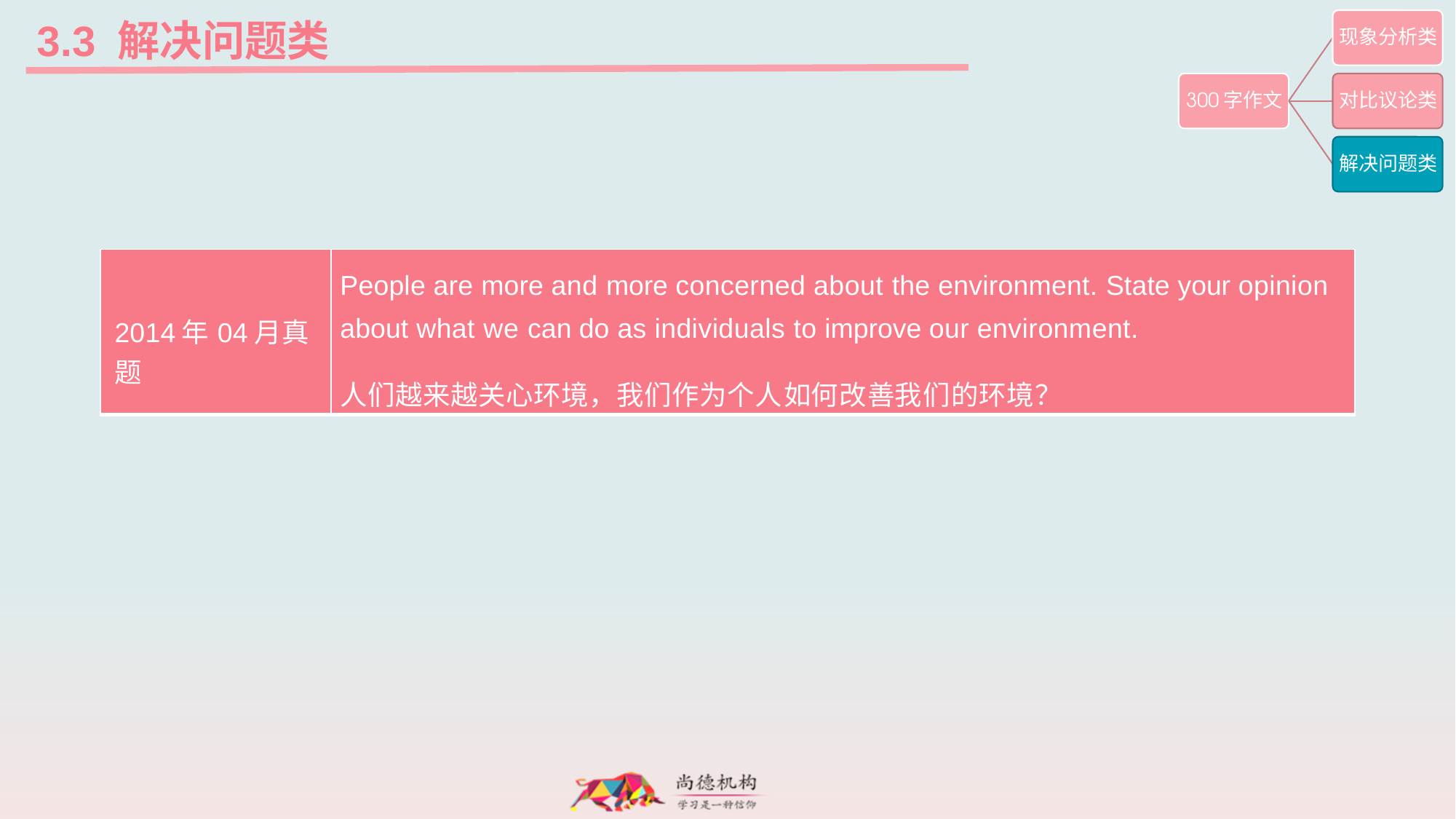

3.3 解决问题类
300字作文

现象分析类

对比议论类

解决问题类
| 2014年04月真题 | People are more and more concerned about the environment. State your opinion about what we can do as individuals to improve our environment. 人们越来越关心环境，我们作为个人如何改善我们的环境？ |
| --- | --- |